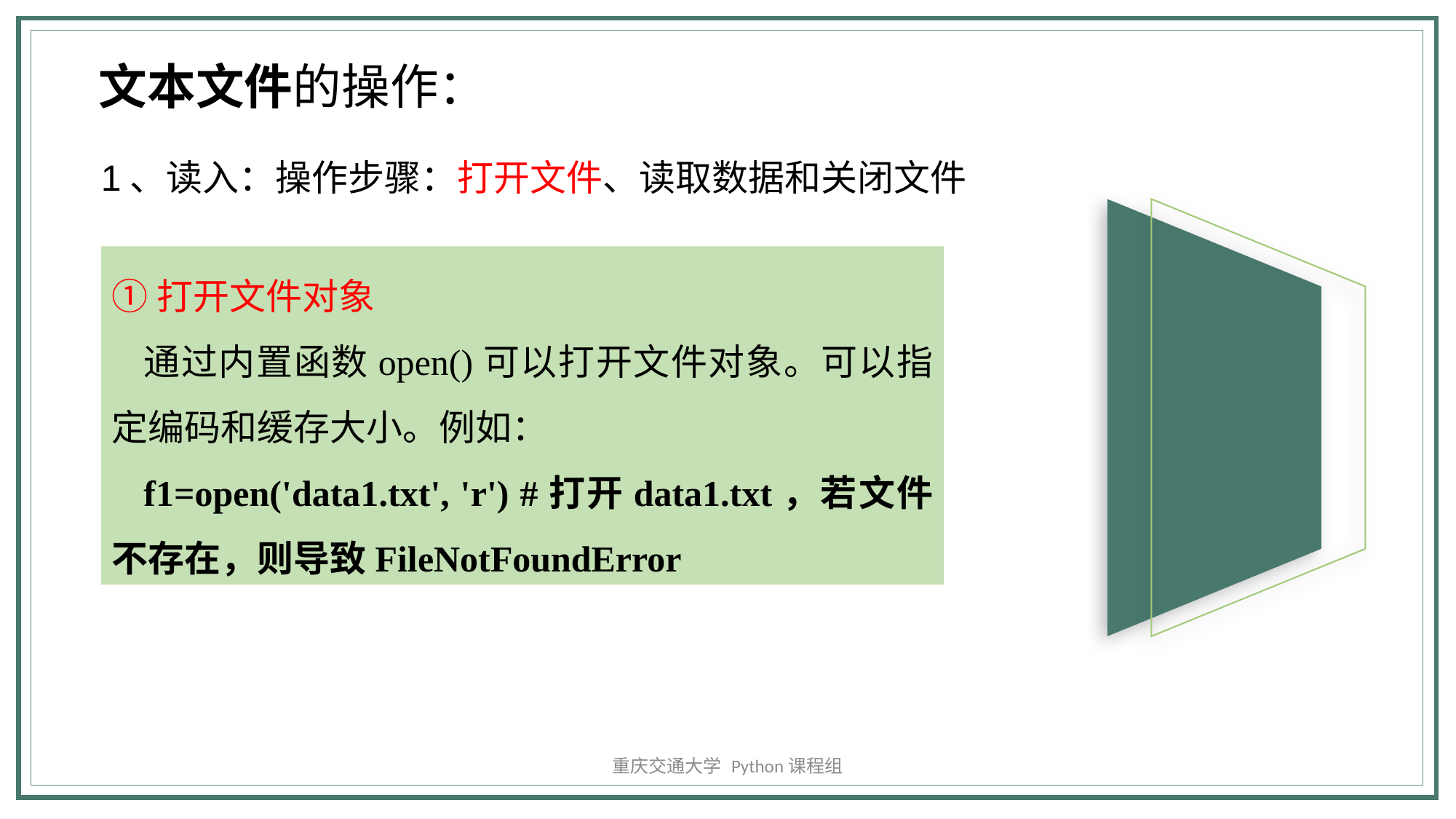

文本文件的操作：
1、读入：操作步骤：打开文件、读取数据和关闭文件

①打开文件对象
通过内置函数open()可以打开文件对象。可以指定编码和缓存大小。例如：
f1=open('data1.txt', 'r') #打开data1.txt，若文件不存在，则导致FileNotFoundError
添加标题
重庆交通大学 Python课程组